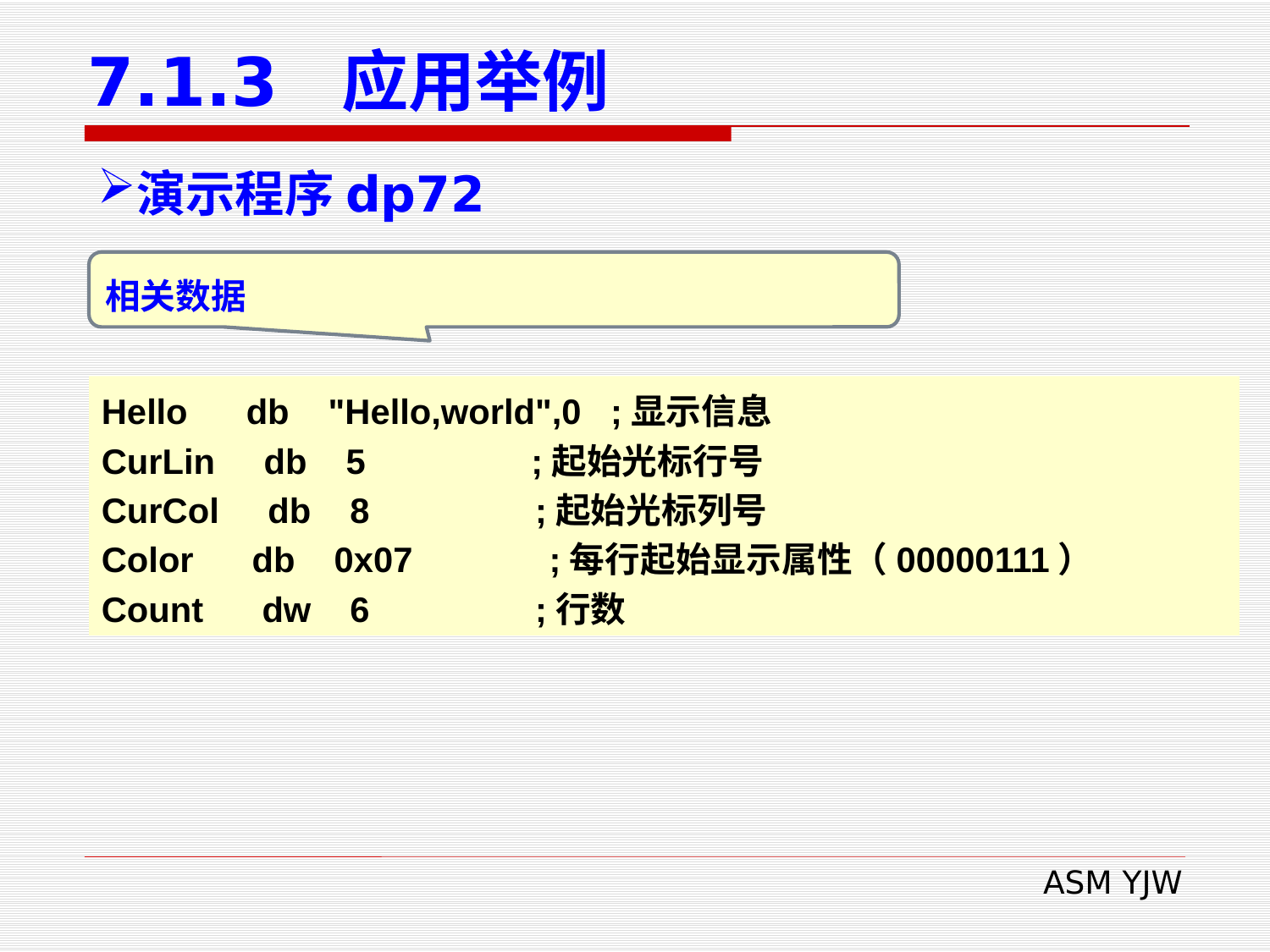

# 7.1.3  应用举例
演示程序dp72
相关数据
Hello      db    "Hello,world",0   ;显示信息
CurLin     db    5                 ;起始光标行号
CurCol     db    8                 ;起始光标列号
Color      db    0x07              ;每行起始显示属性（00000111）
Count      dw    6                 ;行数